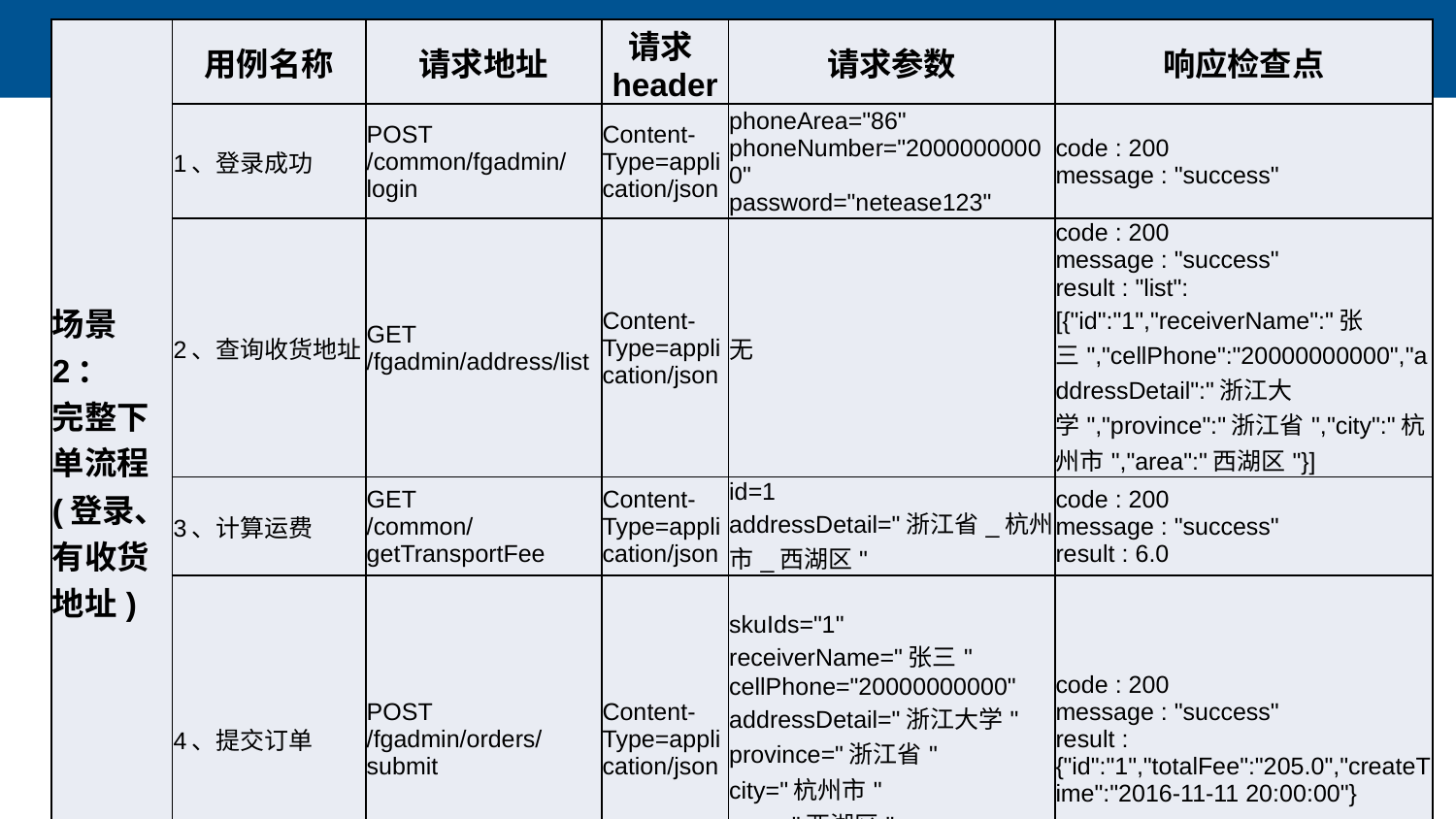

| 场景2： 完整下单流程(登录、有收货地址) | 用例名称 | 请求地址 | 请求header | 请求参数 | 响应检查点 |
| --- | --- | --- | --- | --- | --- |
|  | 1、登录成功 | POST /common/fgadmin/login | Content-Type=application/json | phoneArea="86" phoneNumber="20000000000" password="netease123" | code : 200 message : "success" |
|  | 2、查询收货地址 | GET /fgadmin/address/list | Content-Type=application/json | 无 | code : 200 message : "success" result : "list":[{"id":"1","receiverName":"张三","cellPhone":"20000000000","addressDetail":"浙江大学","province":"浙江省","city":"杭州市","area":"西湖区"}] |
|  | 3、计算运费 | GET /common/getTransportFee | Content-Type=application/json | id=1 addressDetail="浙江省\_杭州市\_西湖区" | code : 200 message : "success" result : 6.0 |
|  | 4、提交订单 | POST /fgadmin/orders/submit | Content-Type=application/json | skuIds="1" receiverName="张三" cellPhone="20000000000" addressDetail="浙江大学" province="浙江省" city="杭州市" area="西湖区" transportFee=6.0 | code : 200 message : "success" result : {"id":"1","totalFee":"205.0","createTime":"2016-11-11 20:00:00"} |